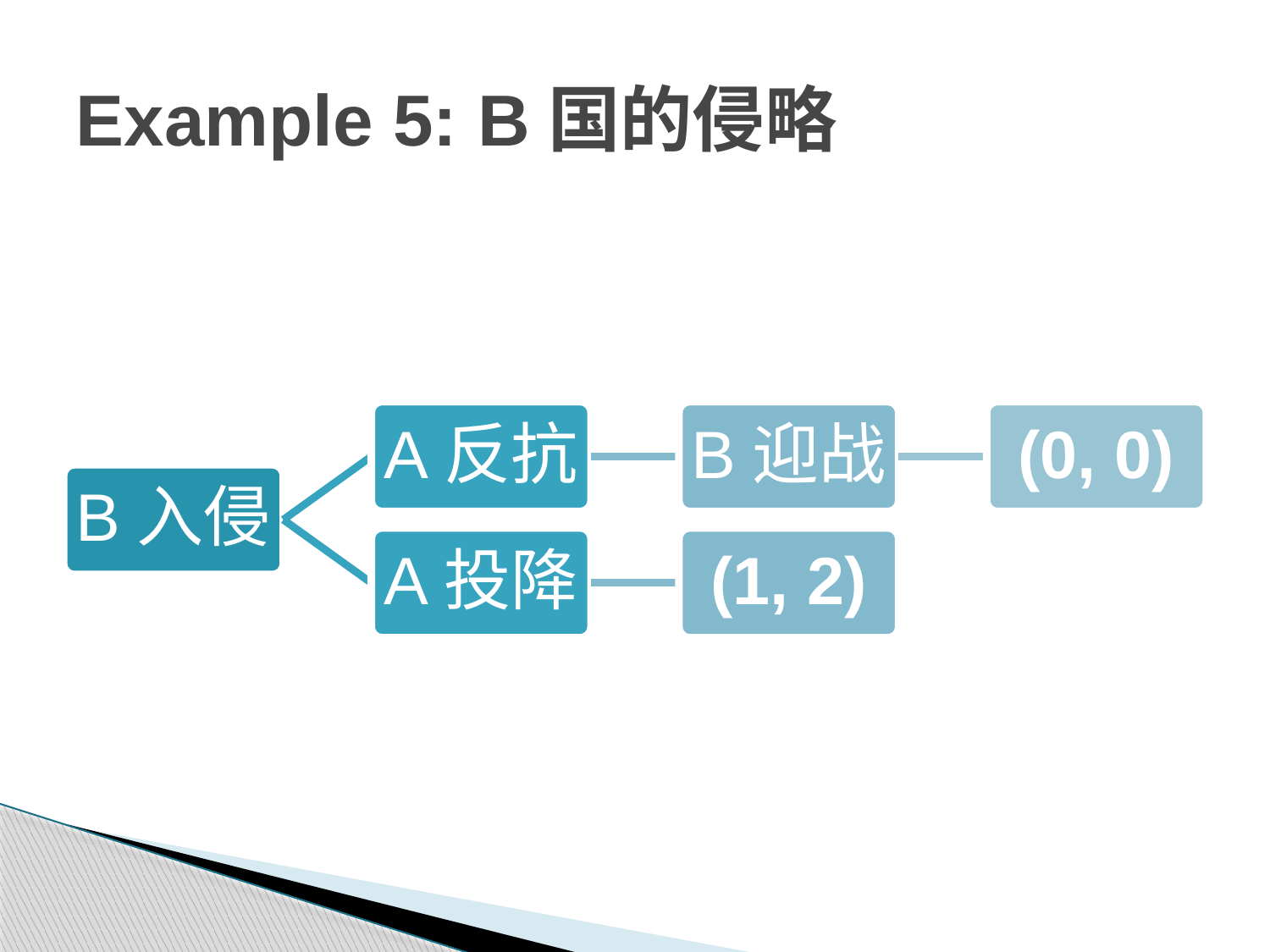

# Example 5: B国的侵略
B入侵

A反抗

B迎战

(0, 0)

A投降

(1, 2)